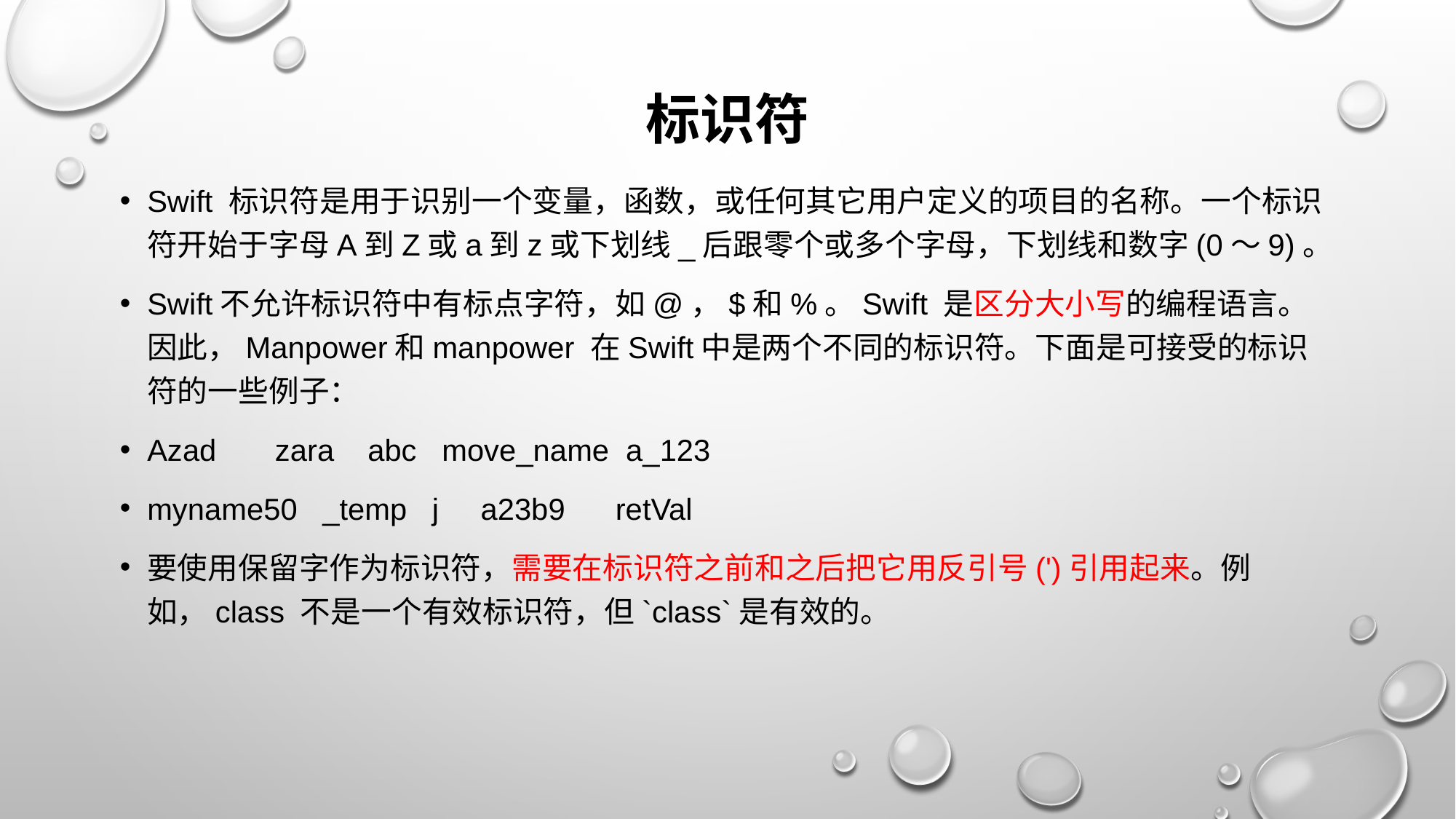

# 标识符
Swift 标识符是用于识别一个变量，函数，或任何其它用户定义的项目的名称。一个标识符开始于字母A到Z或a到z或下划线_后跟零个或多个字母，下划线和数字(0〜9)。
Swift不允许标识符中有标点字符，如@，$和%。Swift 是区分大小写的编程语言。因此，Manpower和manpower 在Swift中是两个不同的标识符。下面是可接受的标识符的一些例子：
Azad       zara    abc   move_name  a_123
myname50   _temp   j     a23b9      retVal
要使用保留字作为标识符，需要在标识符之前和之后把它用反引号(')引用起来。例如，class 不是一个有效标识符，但`class`是有效的。